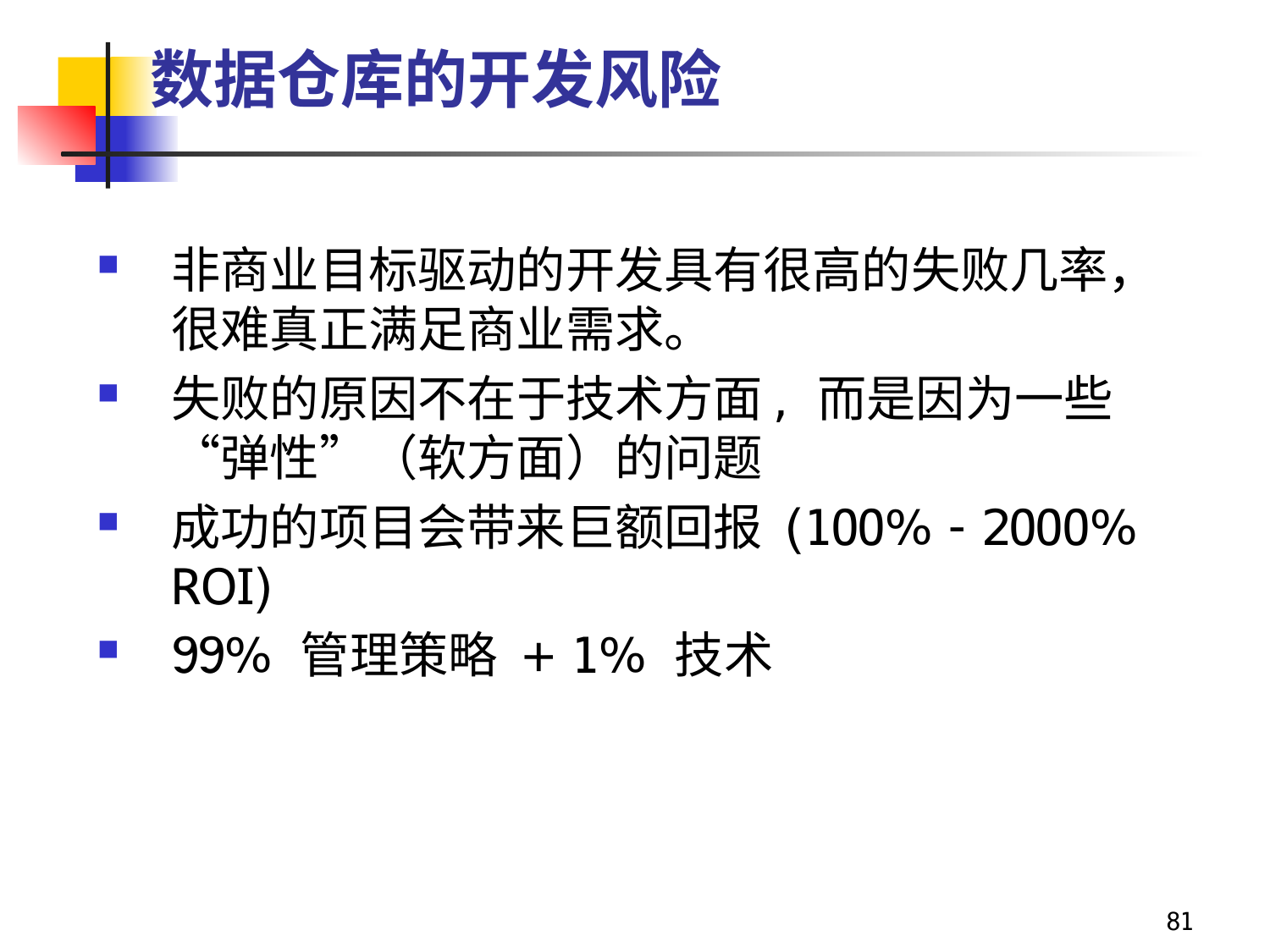

# 数据仓库的开发风险
非商业目标驱动的开发具有很高的失败几率，很难真正满足商业需求。
失败的原因不在于技术方面, 而是因为一些“弹性”（软方面）的问题
成功的项目会带来巨额回报 (100% - 2000% ROI)
99% 管理策略 + 1% 技术
81